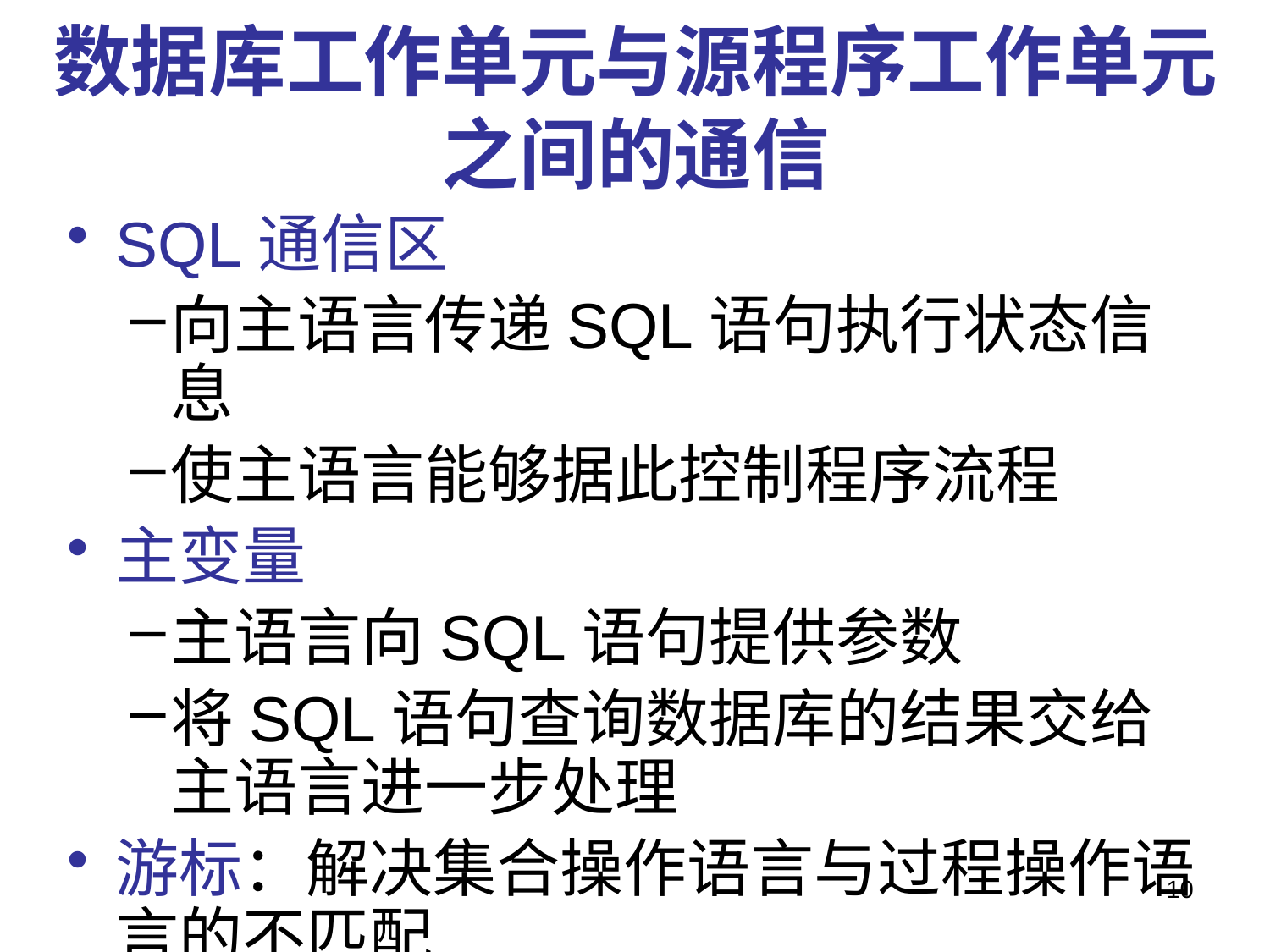

# 数据库工作单元与源程序工作单元之间的通信
SQL通信区
向主语言传递SQL语句执行状态信息
使主语言能够据此控制程序流程
主变量
主语言向SQL语句提供参数
将SQL语句查询数据库的结果交给主语言进一步处理
游标：解决集合操作语言与过程操作语言的不匹配
10